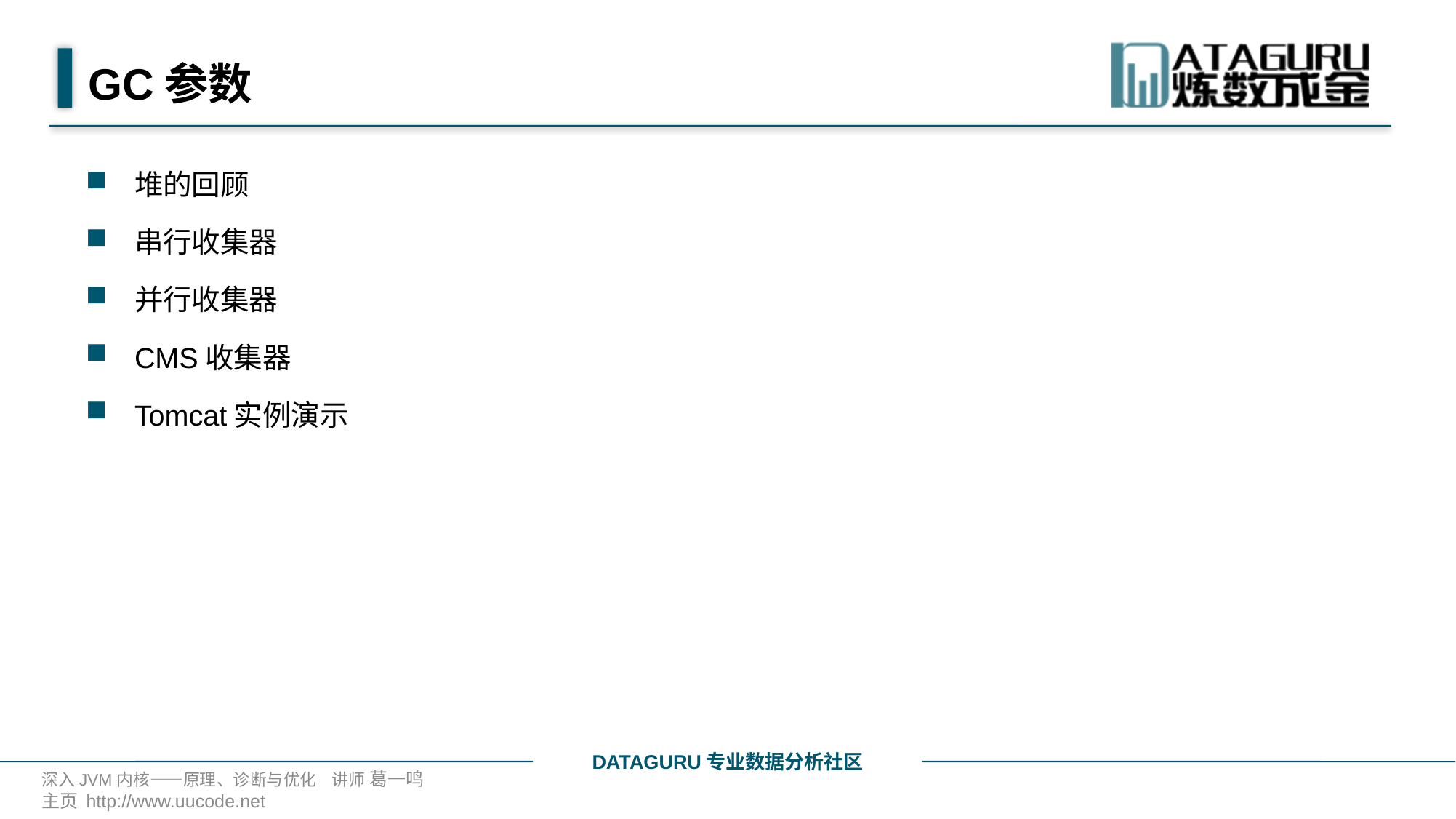

# GC参数
堆的回顾
串行收集器
并行收集器
CMS收集器
Tomcat实例演示